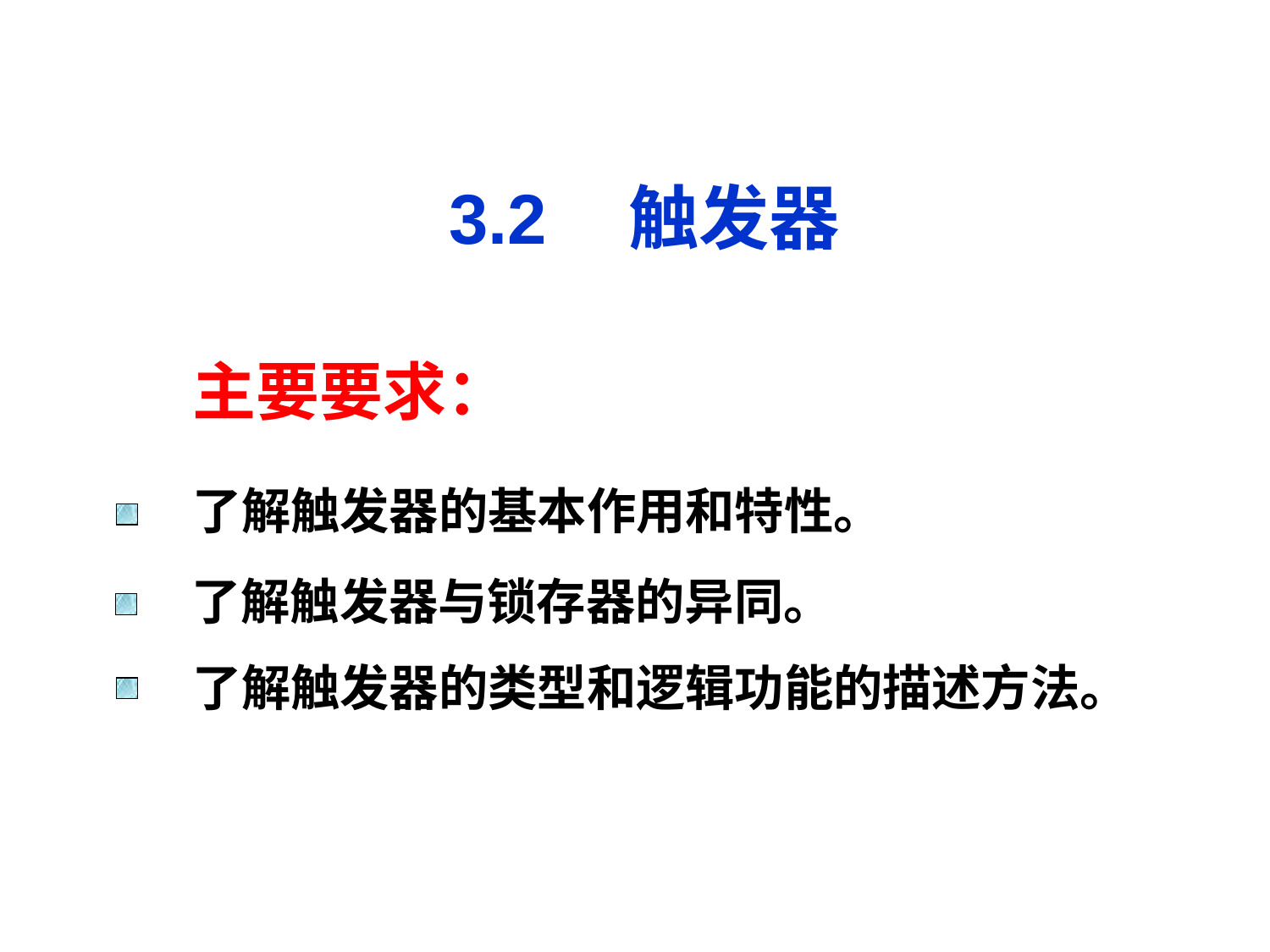

# 3.2   触发器
主要要求：
了解触发器的基本作用和特性。

了解触发器与锁存器的异同。

了解触发器的类型和逻辑功能的描述方法。